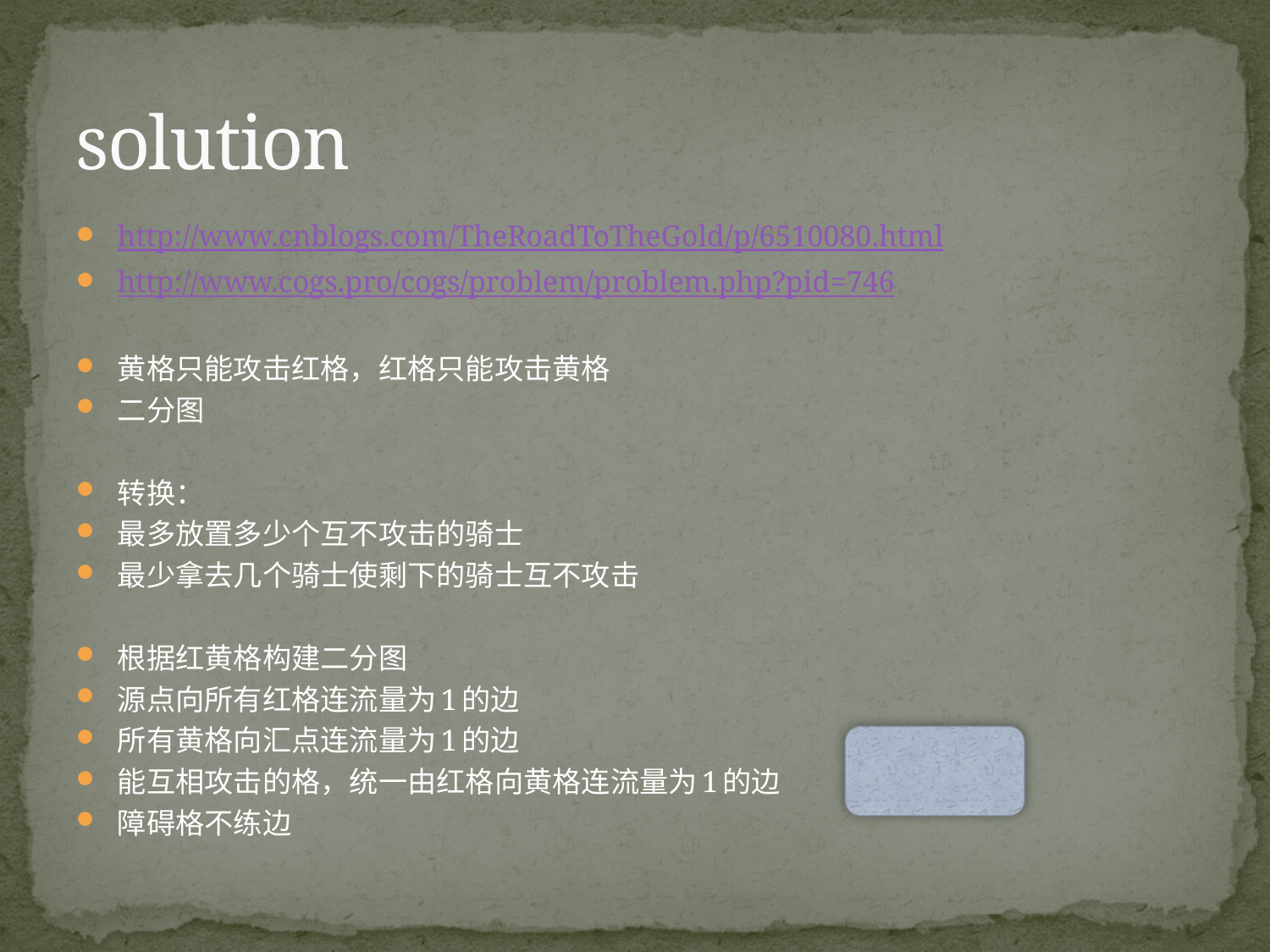

# solution
http://www.cnblogs.com/TheRoadToTheGold/p/6510080.html
http://www.cogs.pro/cogs/problem/problem.php?pid=746

黄格只能攻击红格，红格只能攻击黄格
二分图

转换：
最多放置多少个互不攻击的骑士
最少拿去几个骑士使剩下的骑士互不攻击

根据红黄格构建二分图
源点向所有红格连流量为1的边
所有黄格向汇点连流量为1的边
能互相攻击的格，统一由红格向黄格连流量为1的边
障碍格不练边